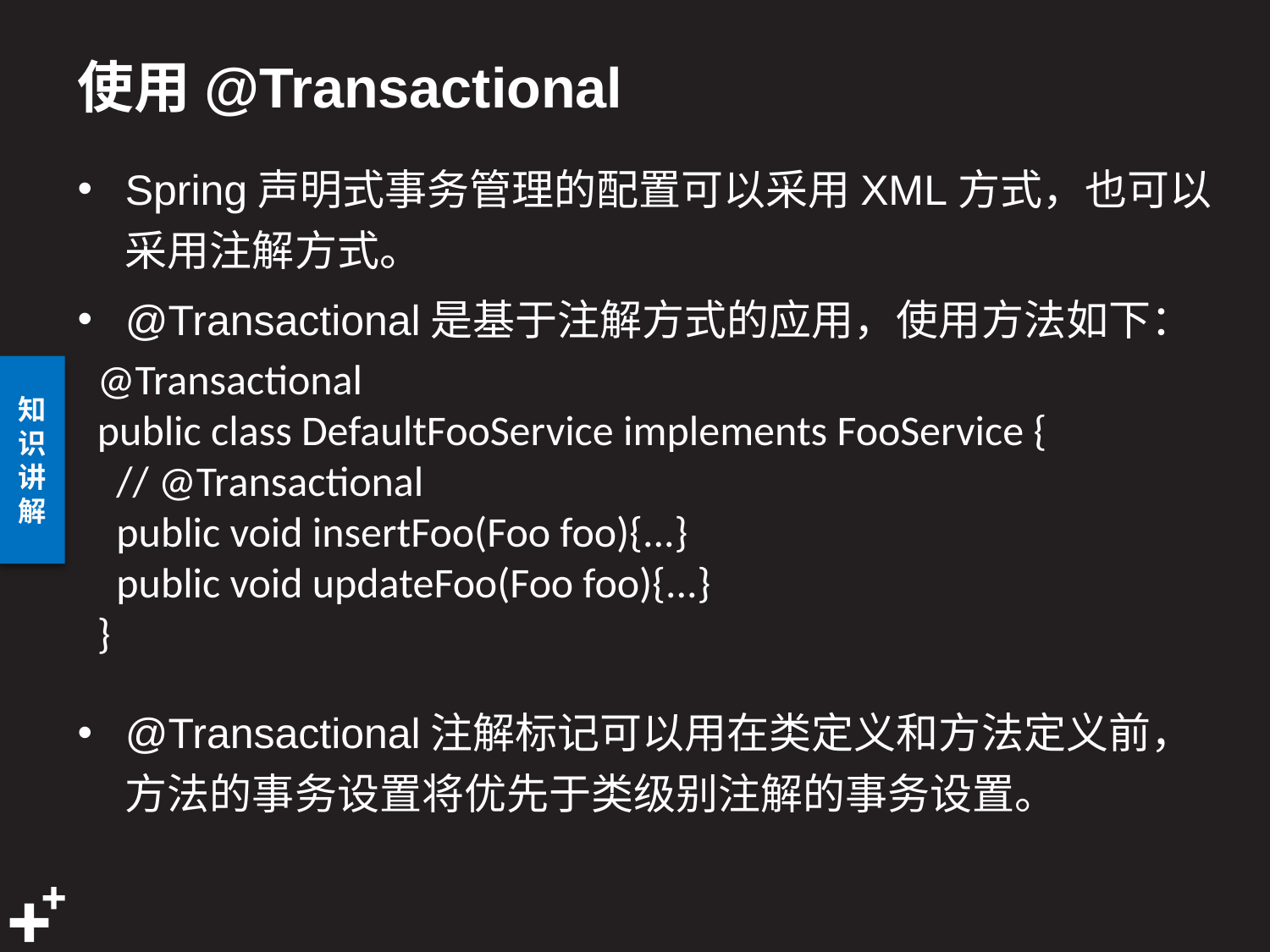

# 使用@Transactional
Spring声明式事务管理的配置可以采用XML方式，也可以采用注解方式。
@Transactional是基于注解方式的应用，使用方法如下：
@Transactional
public class DefaultFooService implements FooService {
  // @Transactional
  public void insertFoo(Foo foo){...}
  public void updateFoo(Foo foo){...}
}
@Transactional注解标记可以用在类定义和方法定义前，方法的事务设置将优先于类级别注解的事务设置。